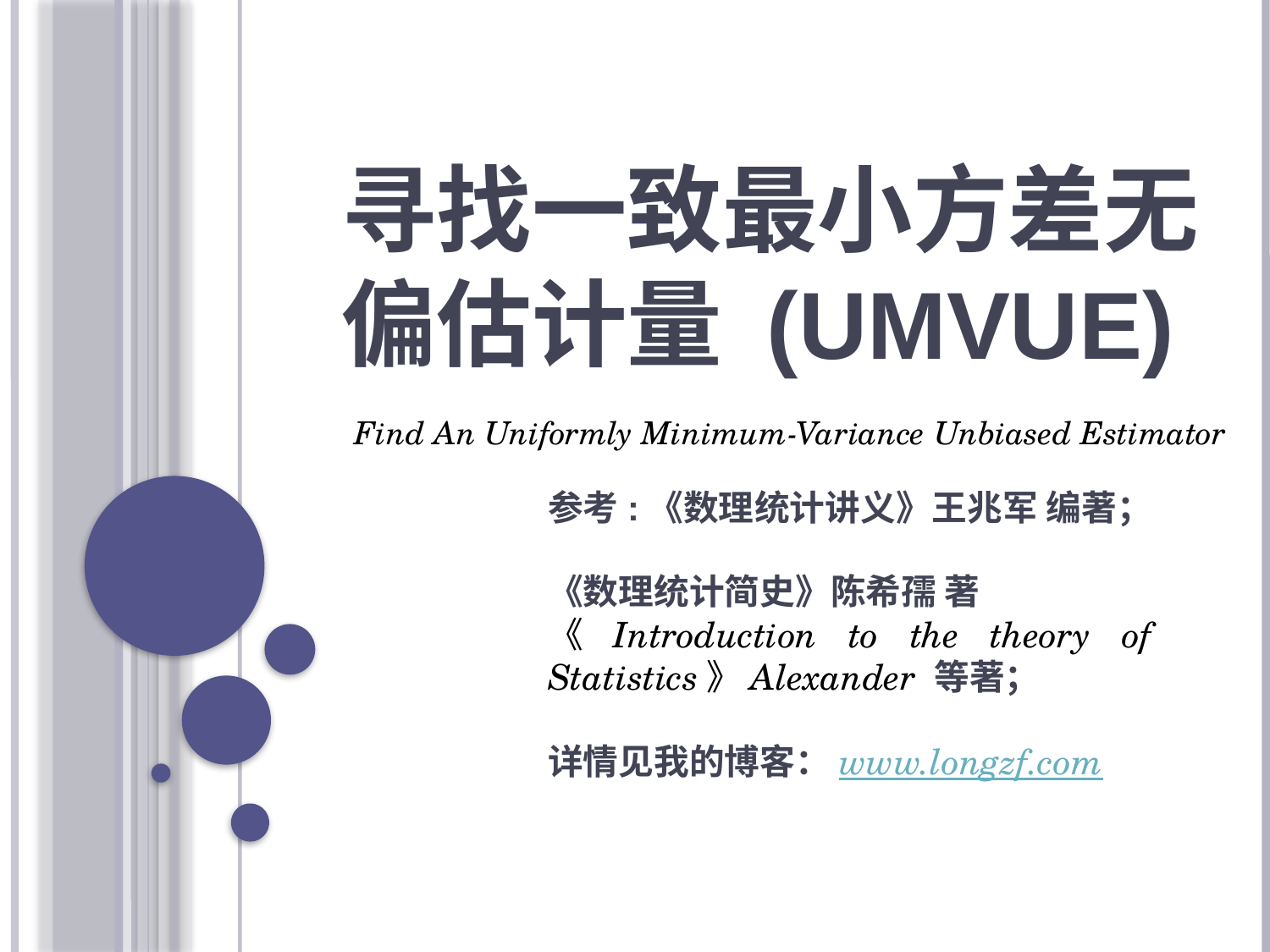

# 寻找一致最小方差无偏估计量 (UMVUE)
Find An Uniformly Minimum-Variance Unbiased Estimator

参考:《数理统计讲义》王兆军 编著；
《数理统计简史》陈希孺 著
《Introduction to the theory of Statistics》Alexander 等著；

详情见我的博客：www.longzf.com